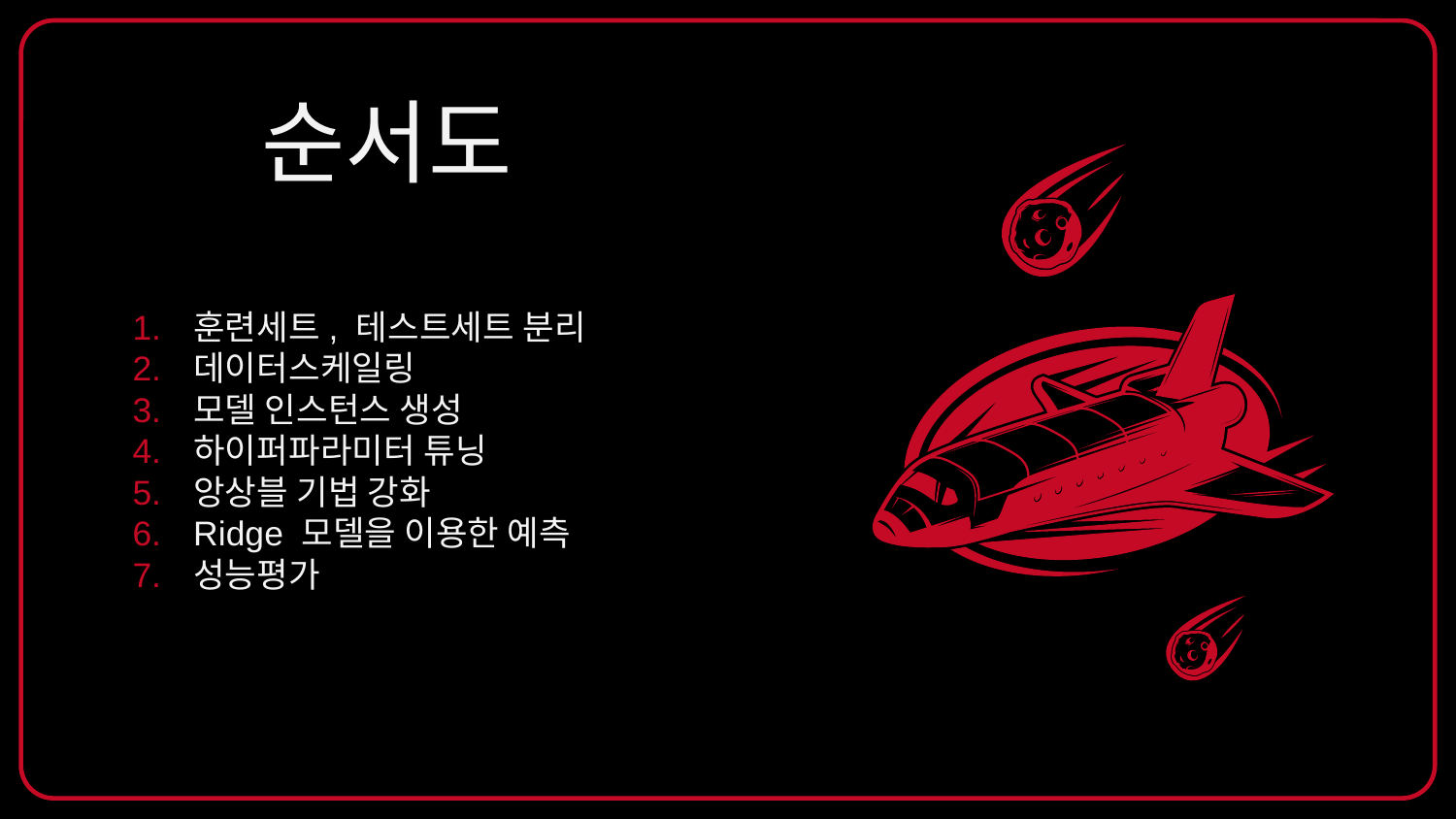

# 순서도

훈련세트, 테스트세트 분리
데이터스케일링
모델 인스턴스 생성
하이퍼파라미터 튜닝
앙상블 기법 강화
Ridge 모델을 이용한 예측
성능평가